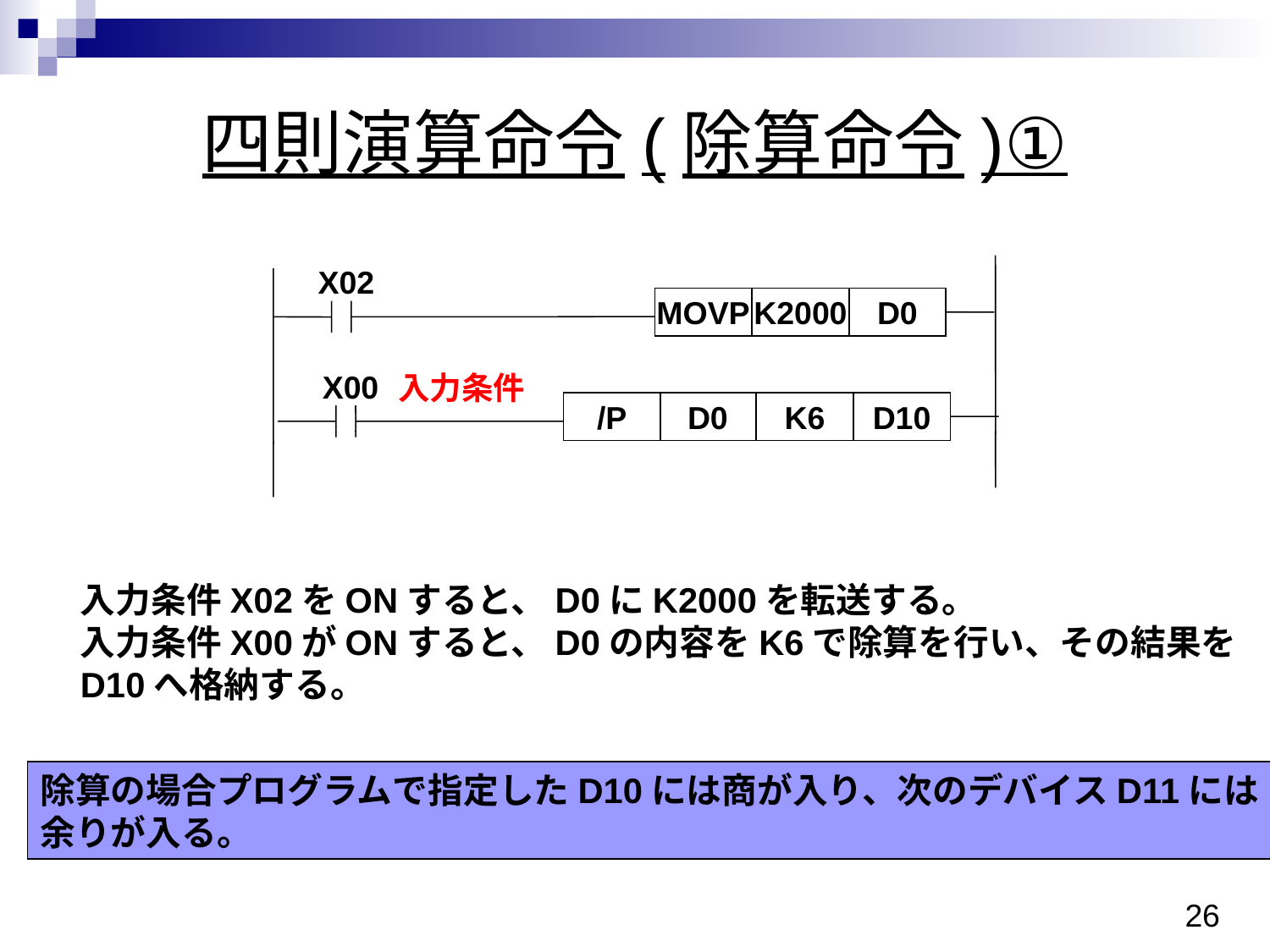

四則演算命令(除算命令)①

X02

MOVP
K2000
D0

X00
入力条件
/P
D0
K6
D10

入力条件X02をONすると、D0にK2000を転送する。
入力条件X00がONすると、D0の内容をK6で除算を行い、その結果を
D10へ格納する。
除算の場合プログラムで指定したD10には商が入り、次のデバイスD11には
余りが入る。
26